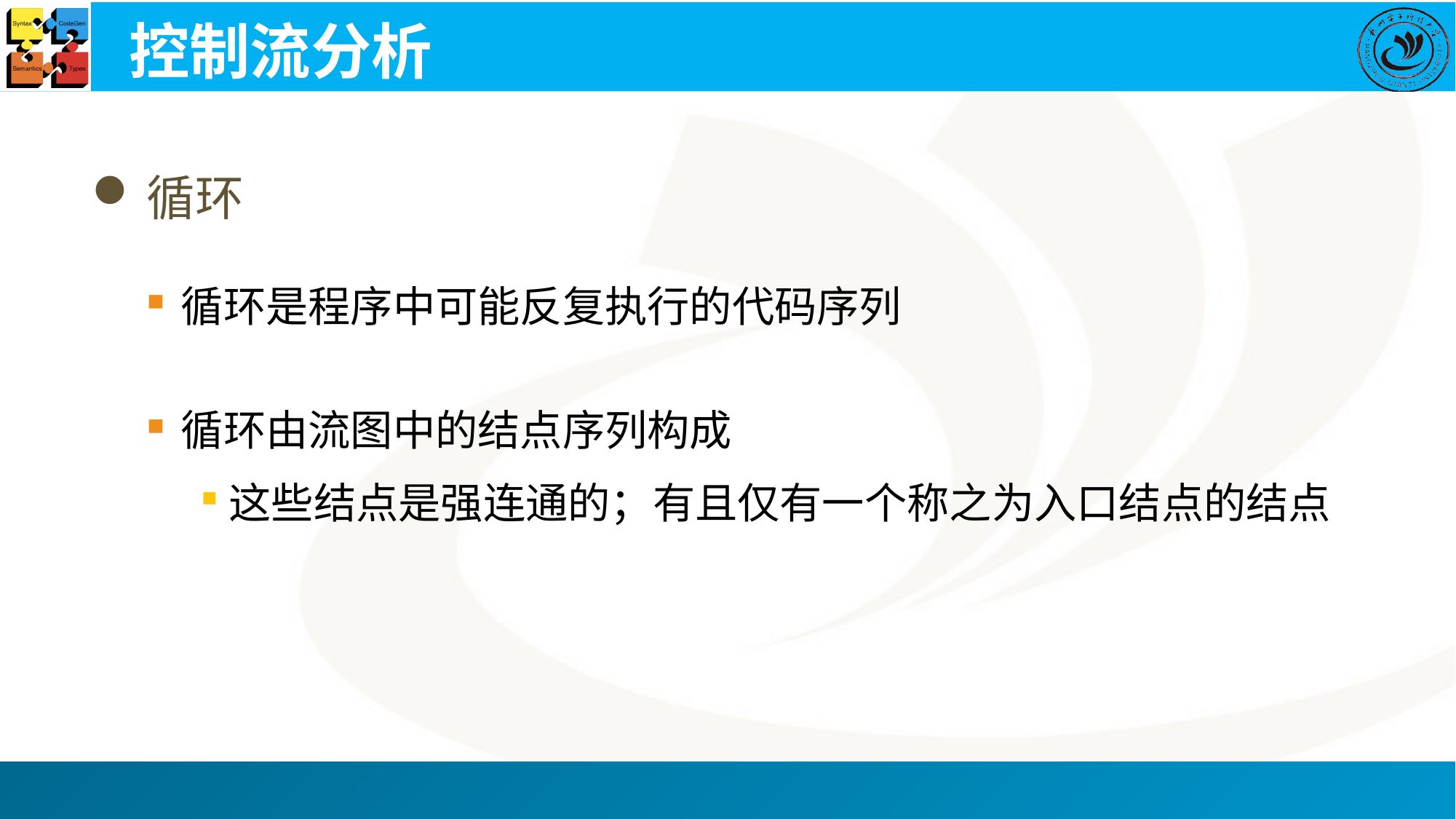

# 控制流分析
循环
循环是程序中可能反复执行的代码序列
循环由流图中的结点序列构成
这些结点是强连通的；有且仅有一个称之为入口结点的结点
41